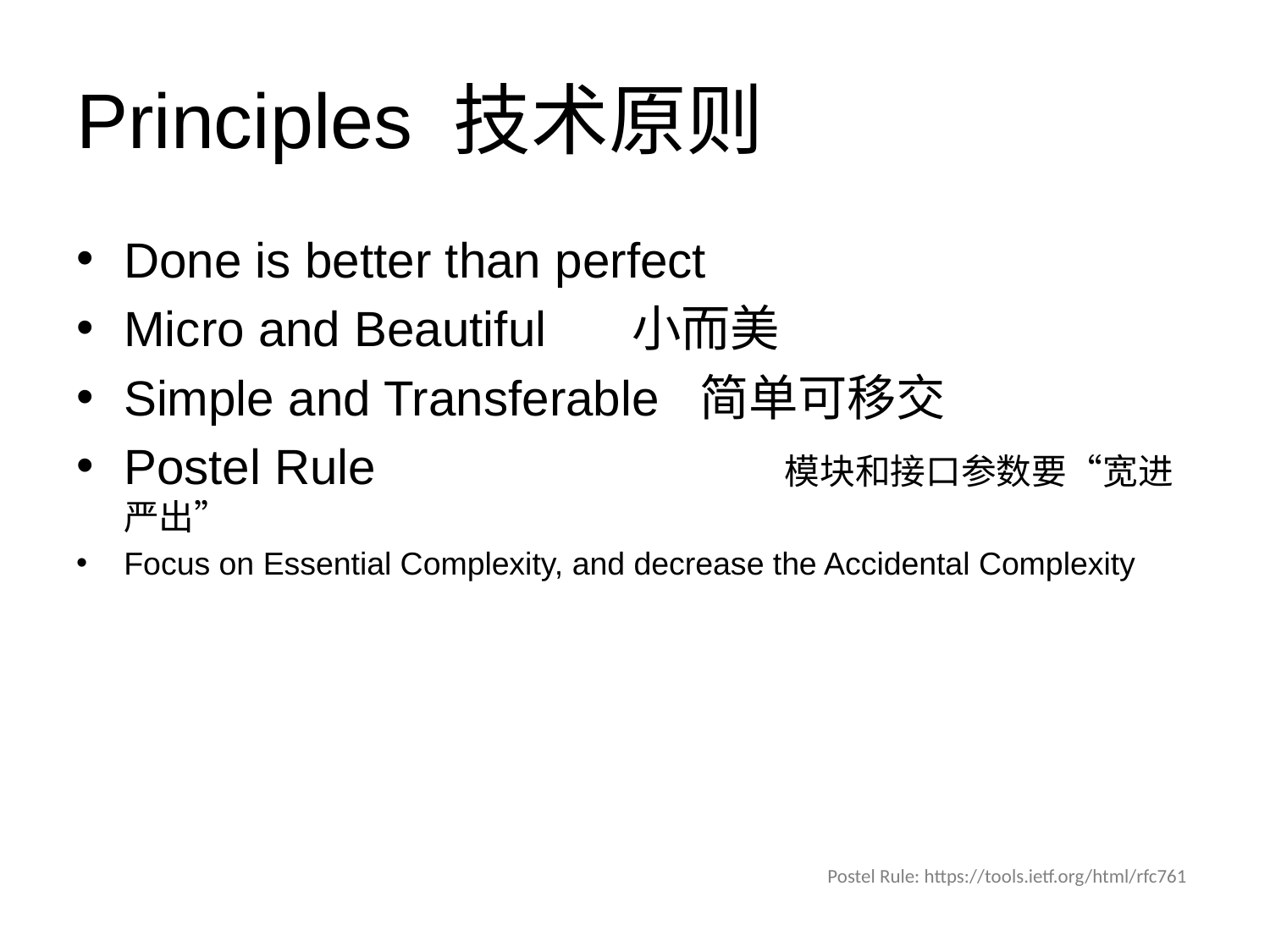

# Principles 技术原则
Done is better than perfect
Micro and Beautiful  	小而美
Simple and Transferable  简单可移交
Postel Rule  			 模块和接口参数要“宽进严出”
Focus on Essential Complexity, and decrease the Accidental Complexity
Postel Rule: https://tools.ietf.org/html/rfc761